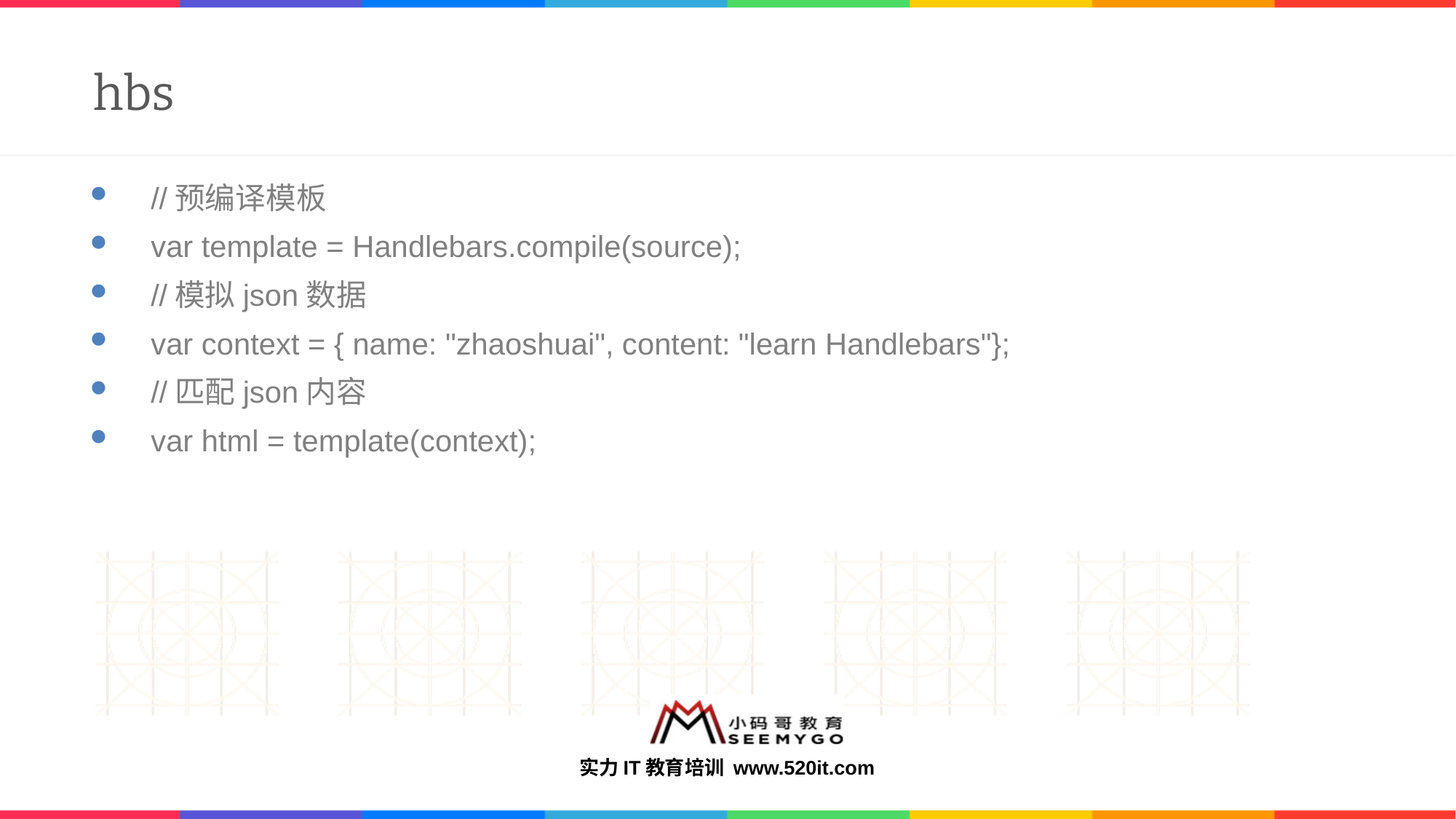

# hbs
    //预编译模板
    var template = Handlebars.compile(source);
    //模拟json数据
    var context = { name: "zhaoshuai", content: "learn Handlebars"};
    //匹配json内容
    var html = template(context);